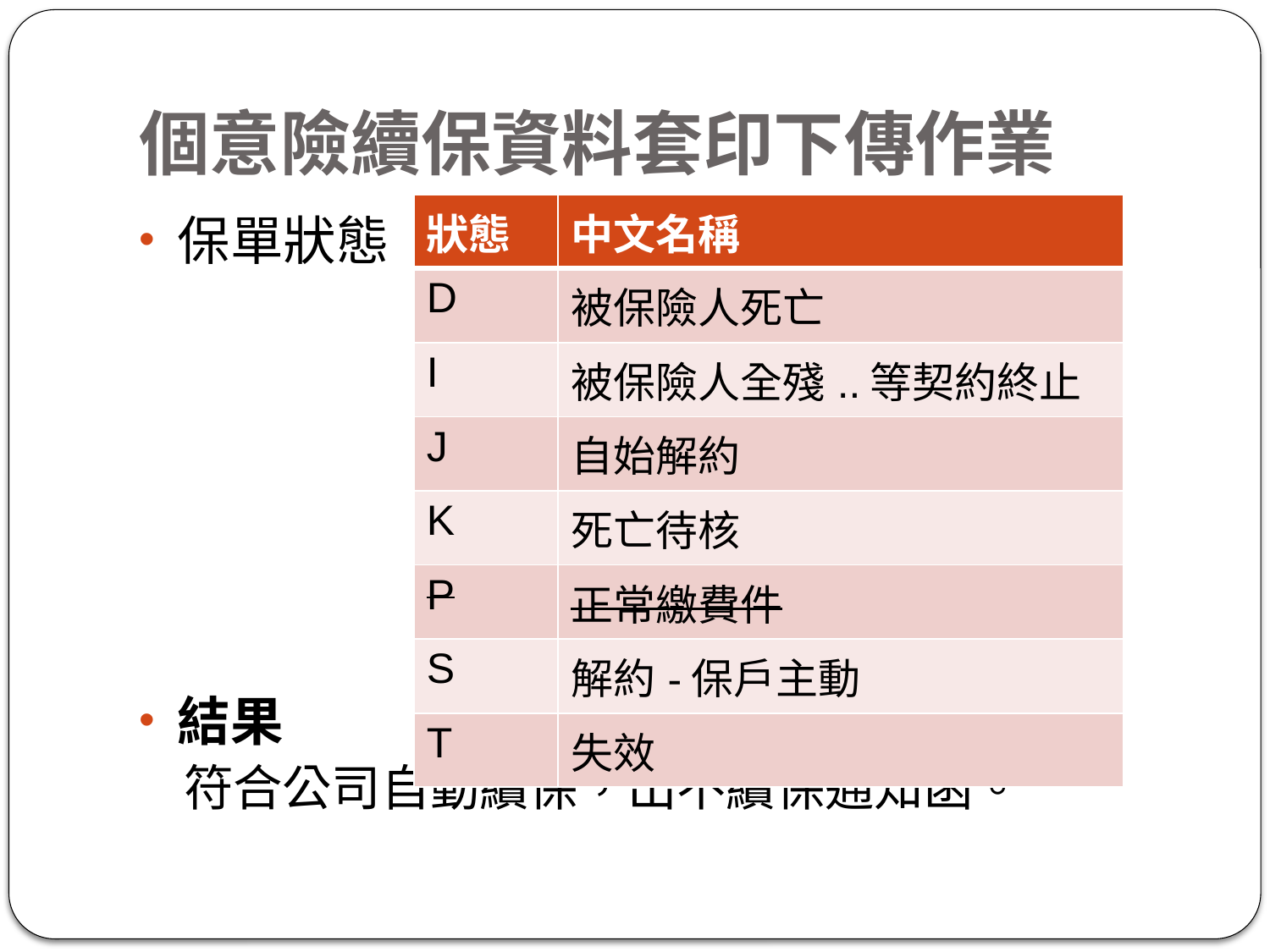

# 個意險續保資料套印下傳作業
| 狀態 | 中文名稱 |
| --- | --- |
| D | 被保險人死亡 |
| I | 被保險人全殘..等契約終止 |
| J | 自始解約 |
| K | 死亡待核 |
| P | 正常繳費件 |
| S | 解約-保戶主動 |
| T | 失效 |
保單狀態

結果
符合公司自動續保，出不續保通知函。